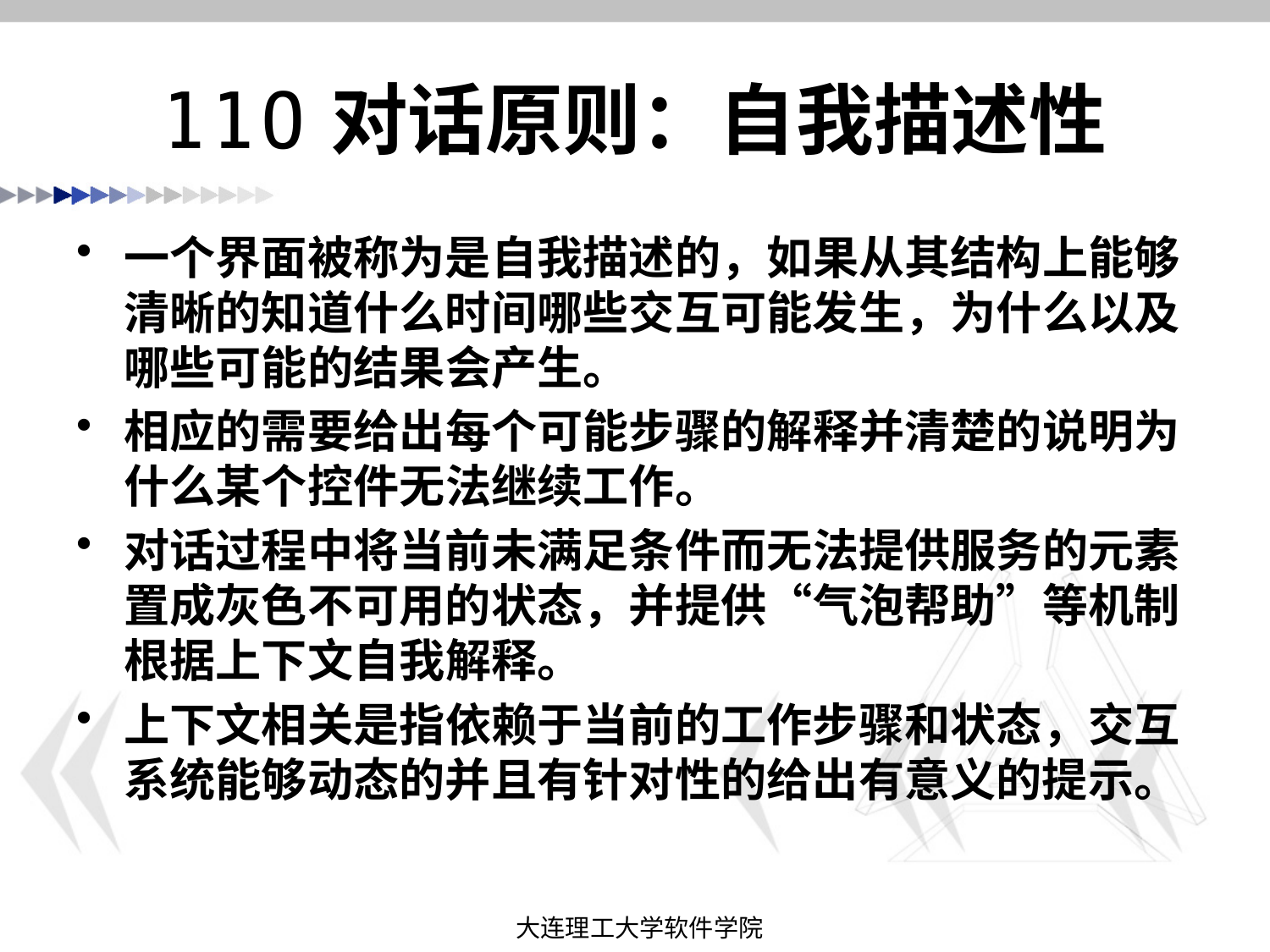

# 110对话原则：自我描述性
一个界面被称为是自我描述的，如果从其结构上能够清晰的知道什么时间哪些交互可能发生，为什么以及哪些可能的结果会产生。
相应的需要给出每个可能步骤的解释并清楚的说明为什么某个控件无法继续工作。
对话过程中将当前未满足条件而无法提供服务的元素置成灰色不可用的状态，并提供“气泡帮助”等机制根据上下文自我解释。
上下文相关是指依赖于当前的工作步骤和状态，交互系统能够动态的并且有针对性的给出有意义的提示。

大连理工大学软件学院
10